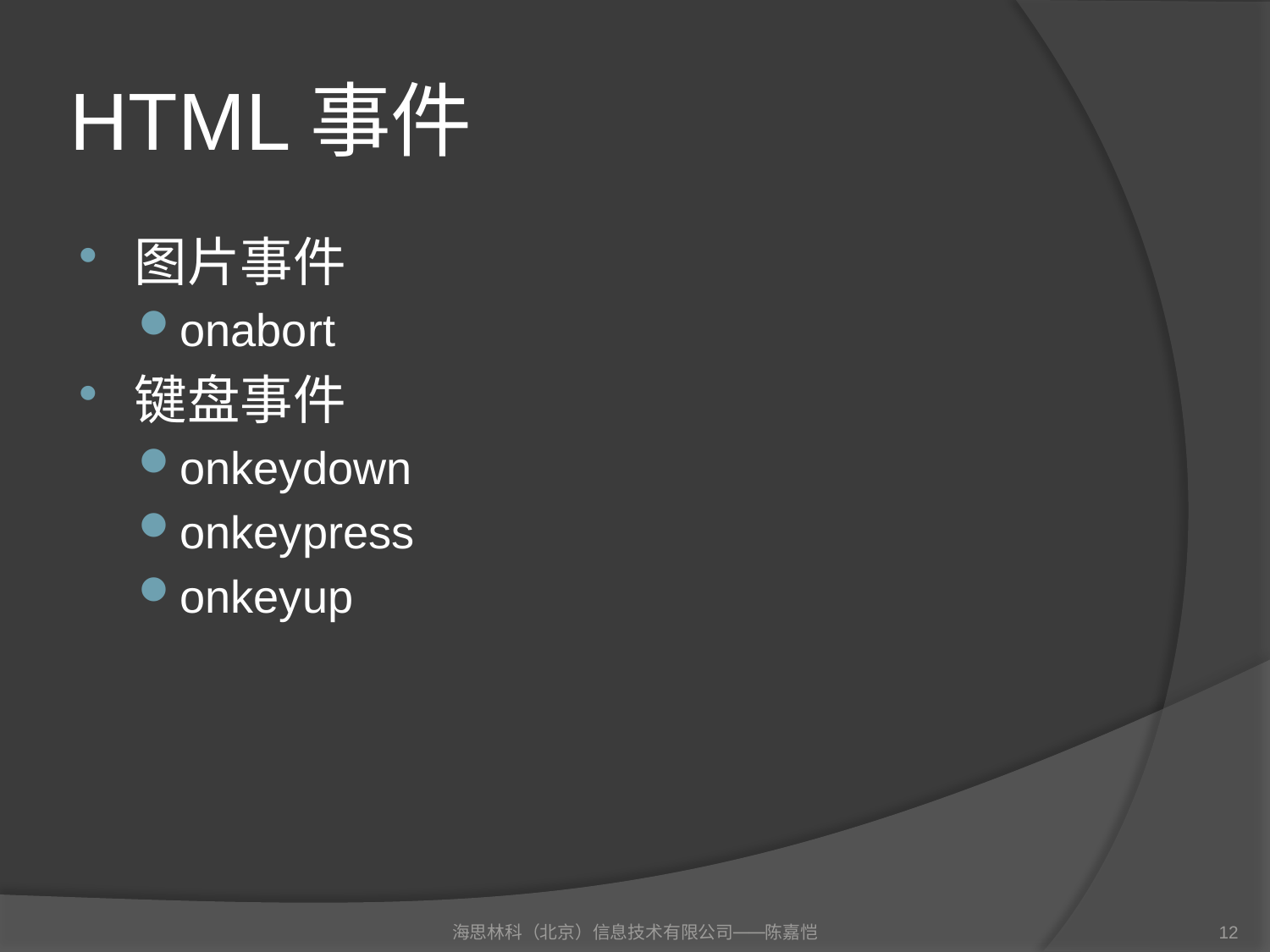

# HTML事件
图片事件
onabort
键盘事件
onkeydown
onkeypress
onkeyup

海思林科（北京）信息技术有限公司——陈嘉恺
12